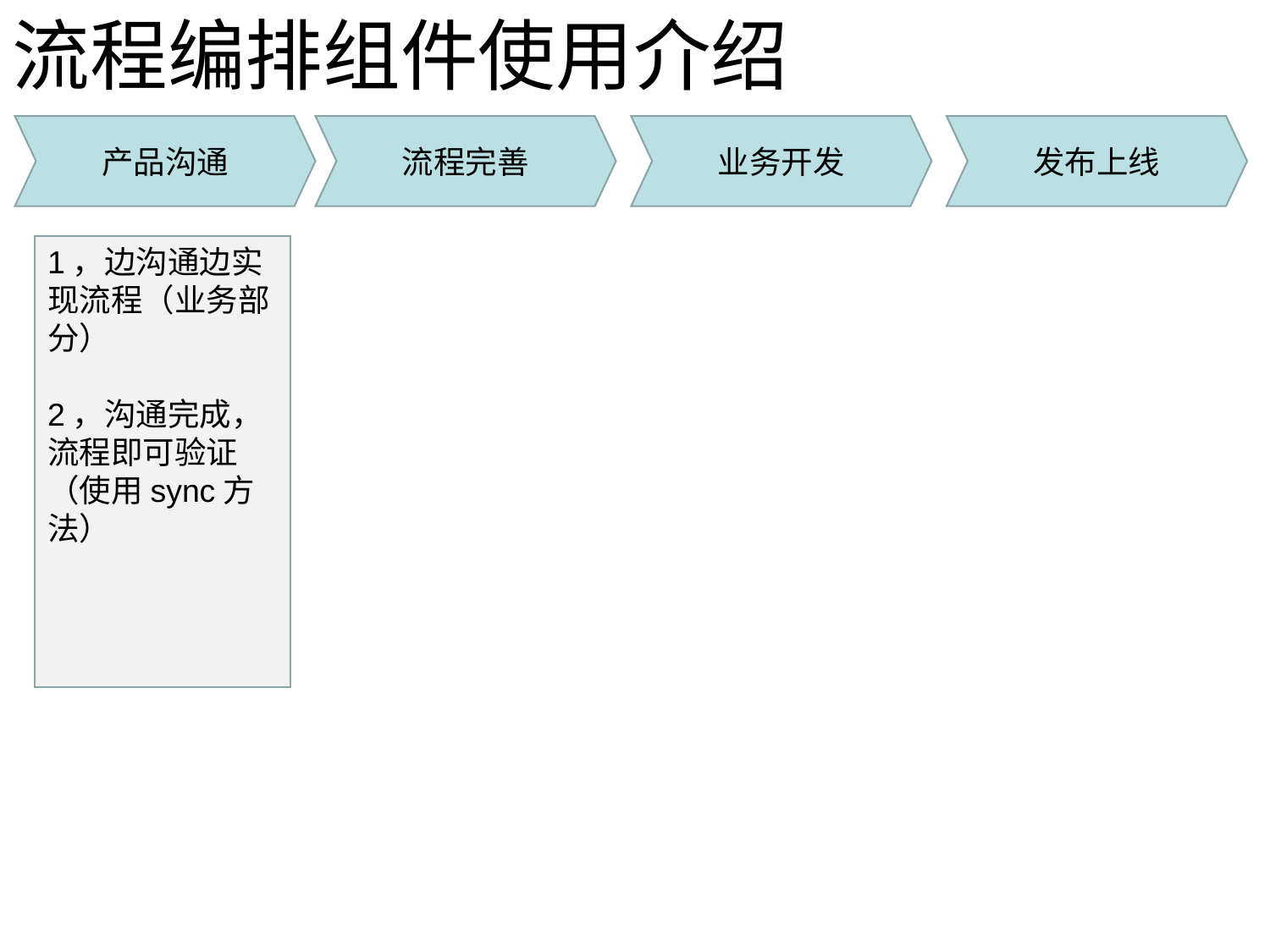

# 流程编排组件使用介绍
产品沟通
流程完善
业务开发
发布上线
1，边沟通边实现流程（业务部分）

2，沟通完成，流程即可验证
（使用sync方法）